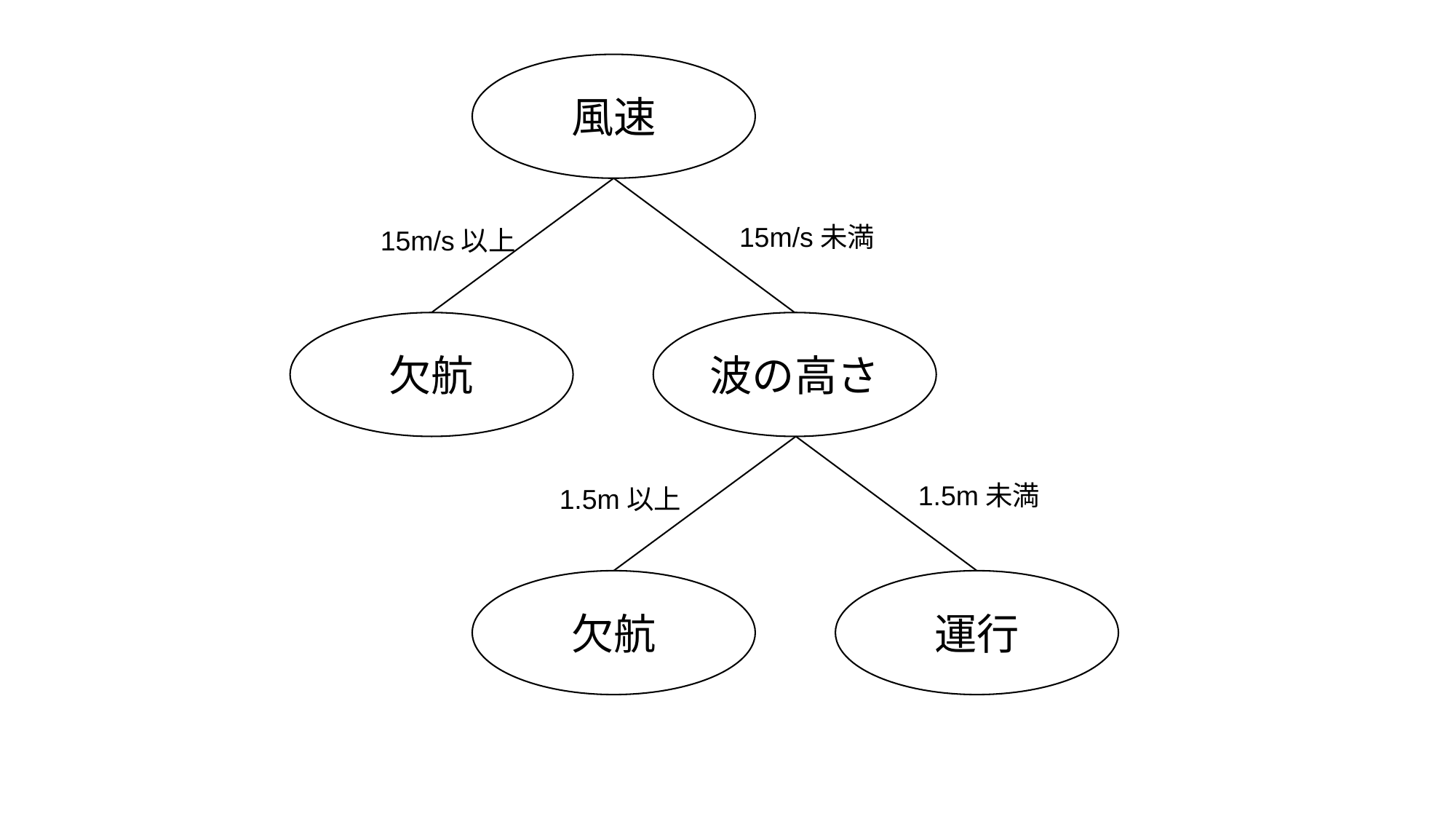

風速
15m/s未満
15m/s以上
欠航
波の高さ
1.5m未満
1.5m以上
欠航
運行